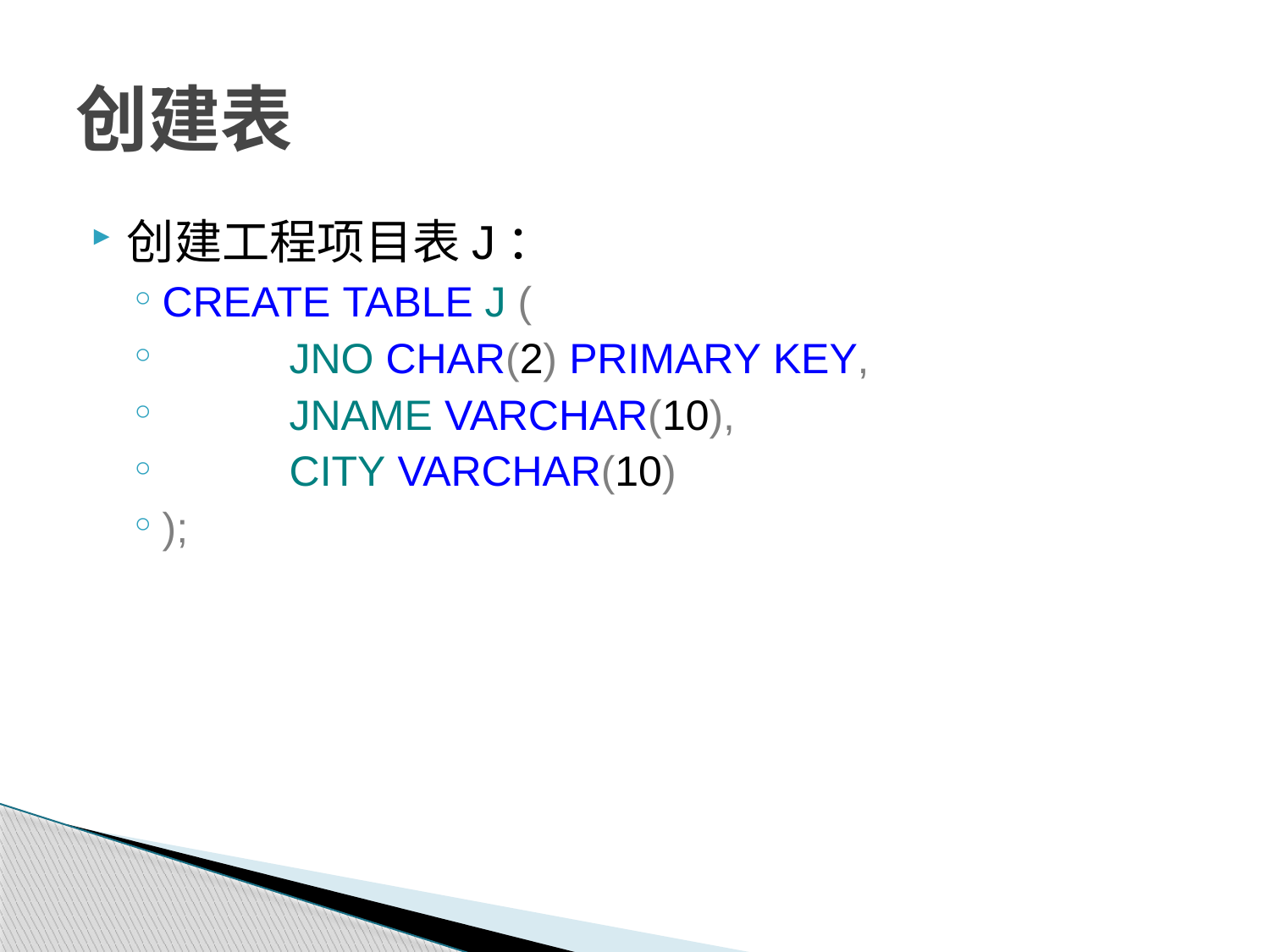

# 创建表
创建工程项目表J：
CREATE TABLE J (
	JNO CHAR(2) PRIMARY KEY,
	JNAME VARCHAR(10),
	CITY VARCHAR(10)
);